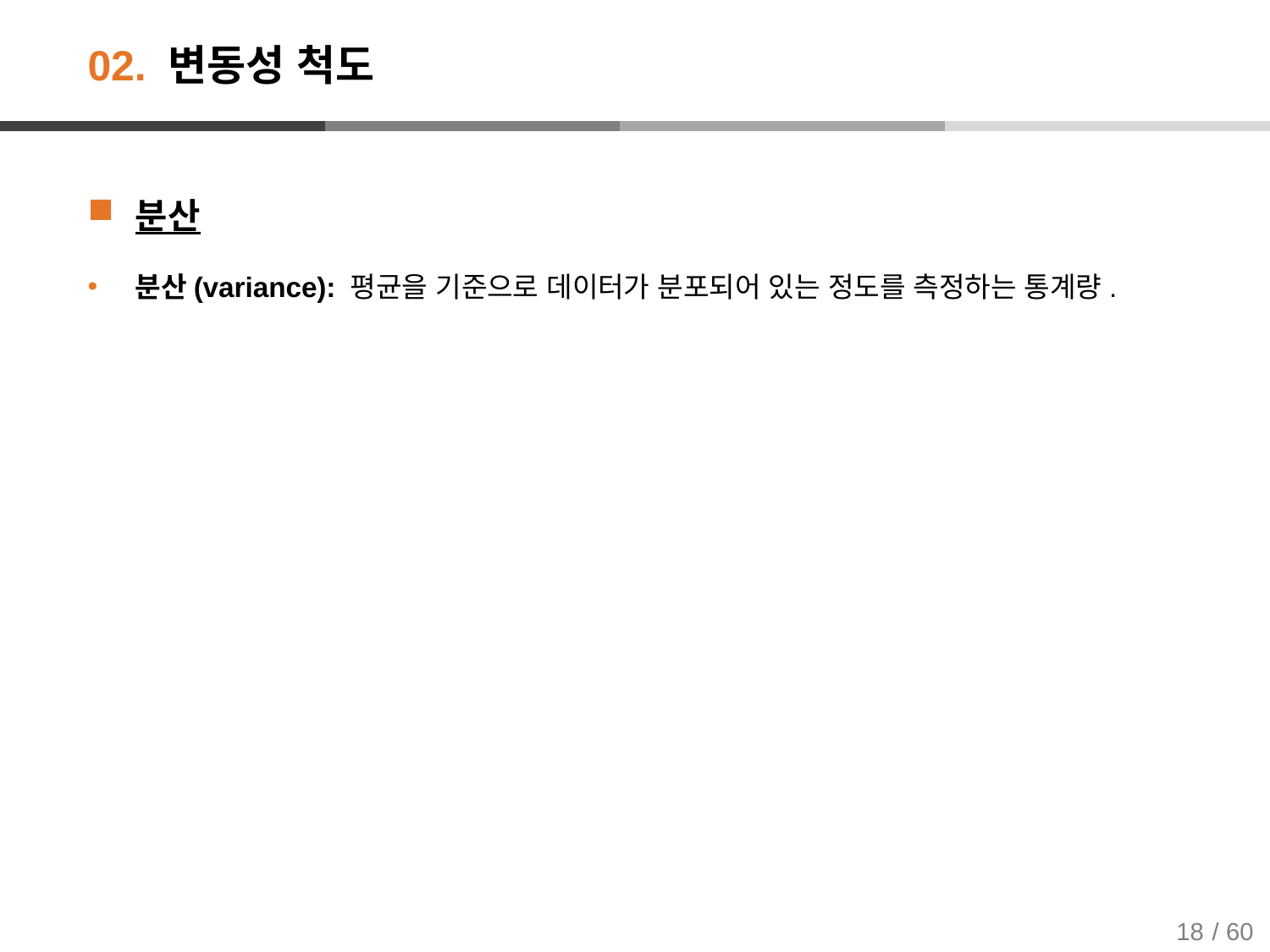

# 02. 변동성 척도
분산
분산(variance): 평균을 기준으로 데이터가 분포되어 있는 정도를 측정하는 통계량.